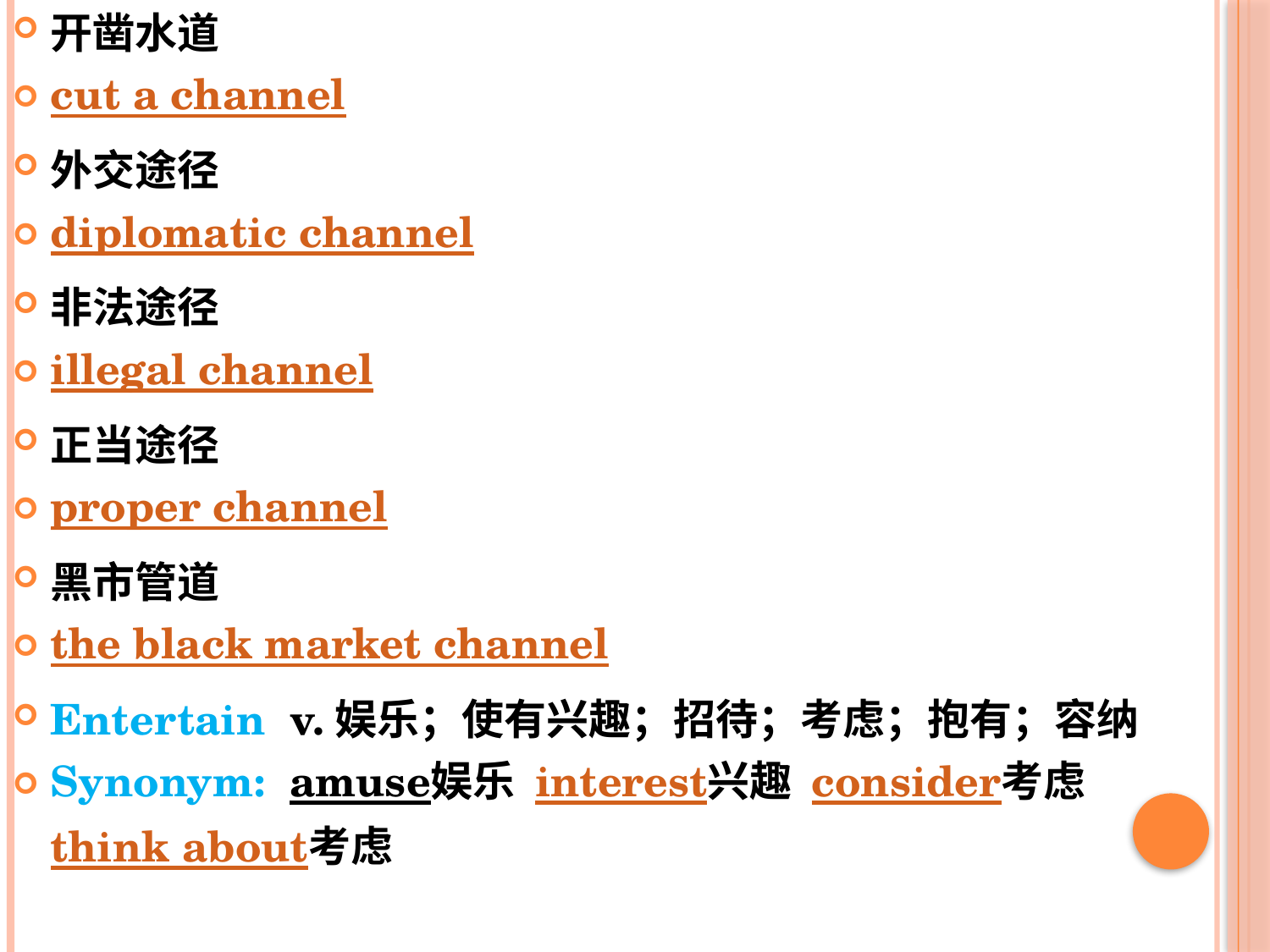

开凿水道
cut a channel
外交途径
diplomatic channel
非法途径
illegal channel
正当途径
proper channel
黑市管道
the black market channel
Entertain  v.娱乐；使有兴趣；招待；考虑；抱有；容纳
Synonym:  amuse娱乐 interest兴趣 consider考虑 think about考虑